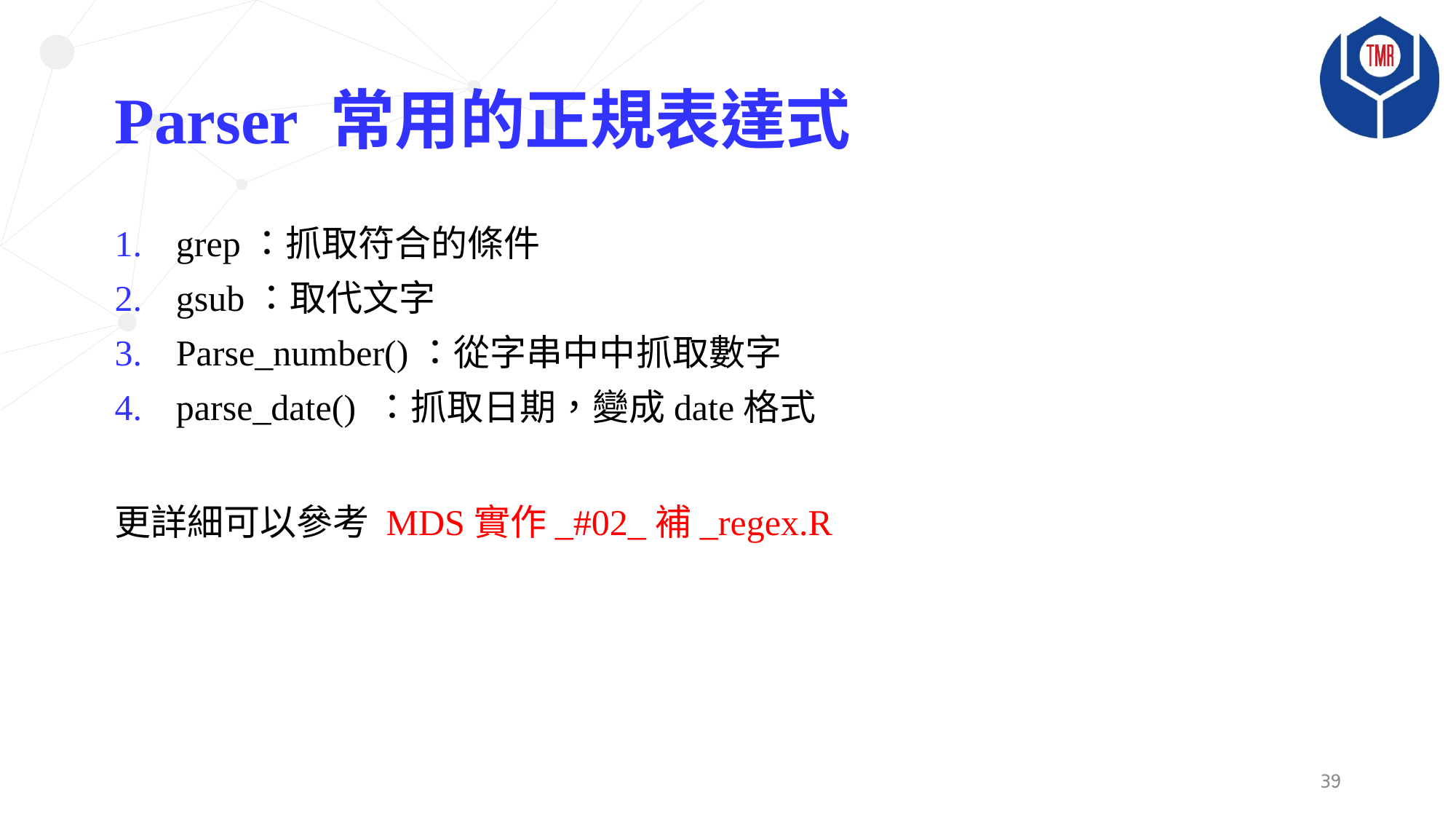

# Parser 常用的正規表達式
grep：抓取符合的條件
gsub：取代文字
Parse_number()：從字串中中抓取數字
parse_date() ：抓取日期，變成date格式

更詳細可以參考 MDS實作_#02_補_regex.R

39